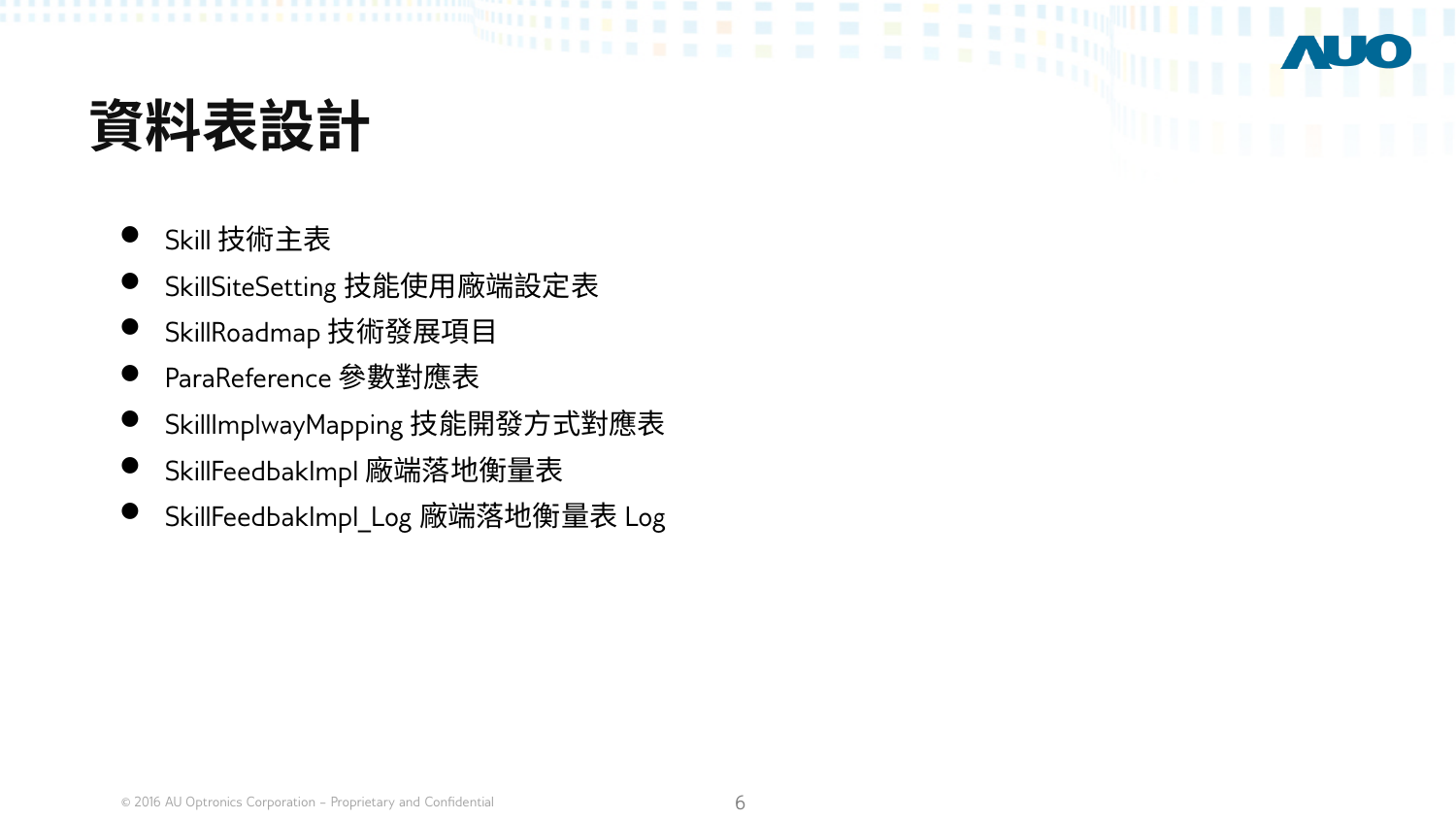

# 資料表設計
Skill技術主表
SkillSiteSetting技能使用廠端設定表
SkillRoadmap技術發展項目
ParaReference參數對應表
SkillImplwayMapping技能開發方式對應表
SkillFeedbakImpl廠端落地衡量表
SkillFeedbakImpl_Log廠端落地衡量表Log